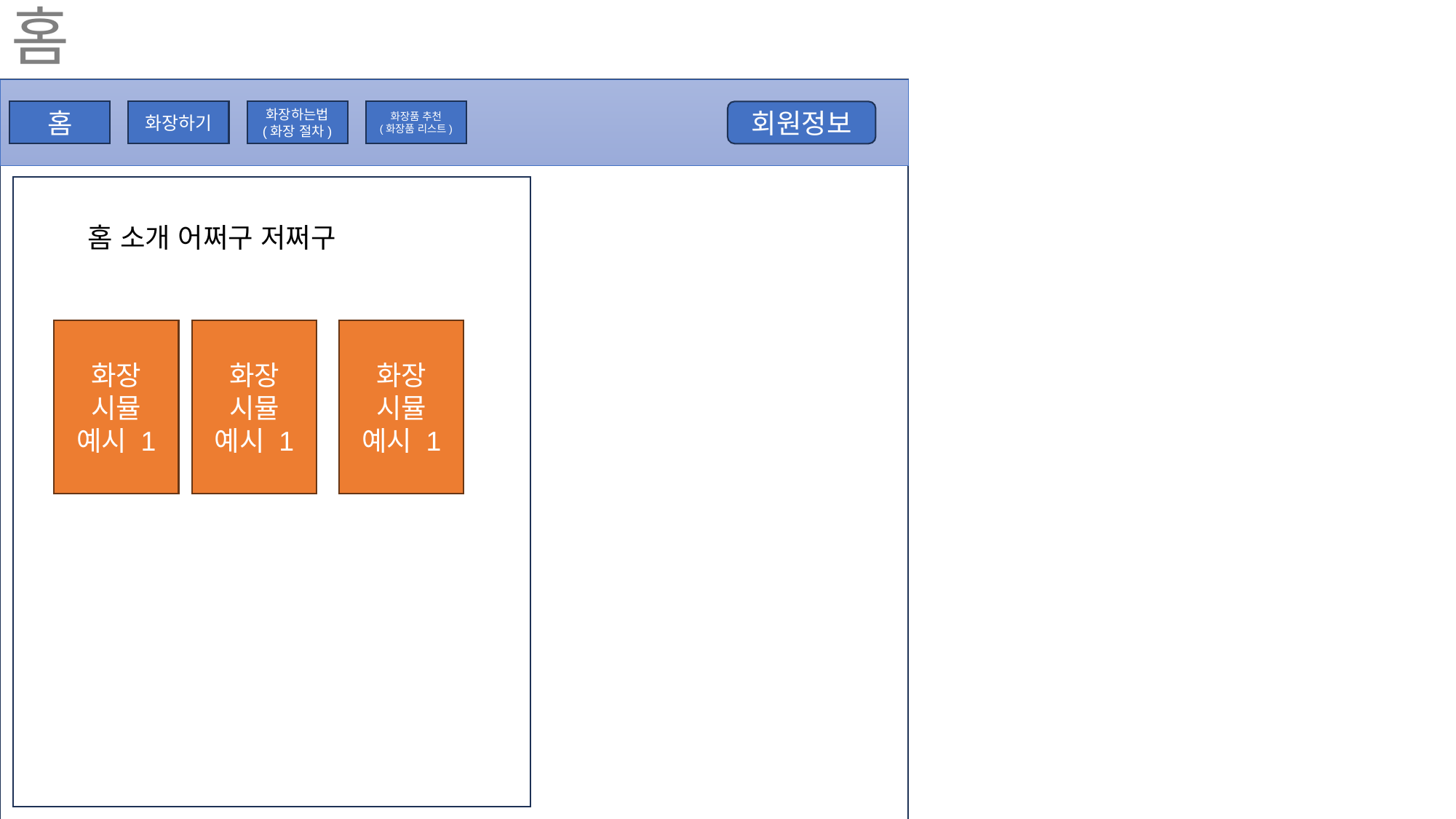

# 홈

회원정보
화장품 추천
(화장품 리스트)
화장하기
화장하는법
(화장 절차)
홈

홈 소개 어쩌구 저쩌구
화장
시뮬
예시 1
화장
시뮬
예시 1
화장
시뮬
예시 1